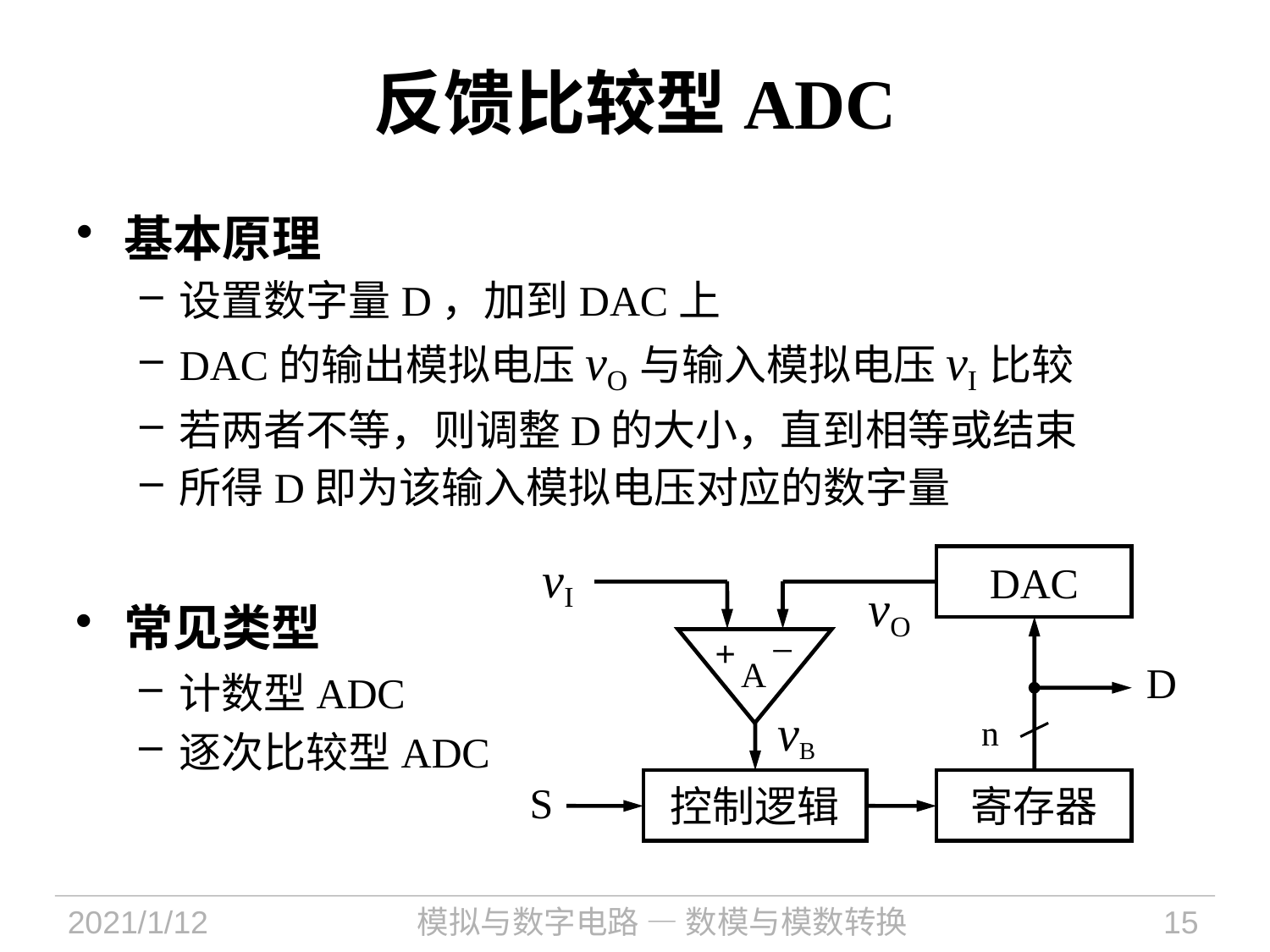

# 反馈比较型ADC
基本原理
设置数字量D，加到DAC上
DAC的输出模拟电压vO与输入模拟电压vI比较
若两者不等，则调整D的大小，直到相等或结束
所得D即为该输入模拟电压对应的数字量
DAC
vI

vO
常见类型
计数型ADC
逐次比较型ADC

+
_
A
D

vB
n

控制逻辑
寄存器
S

2021/1/12
模拟与数字电路 — 数模与模数转换
15